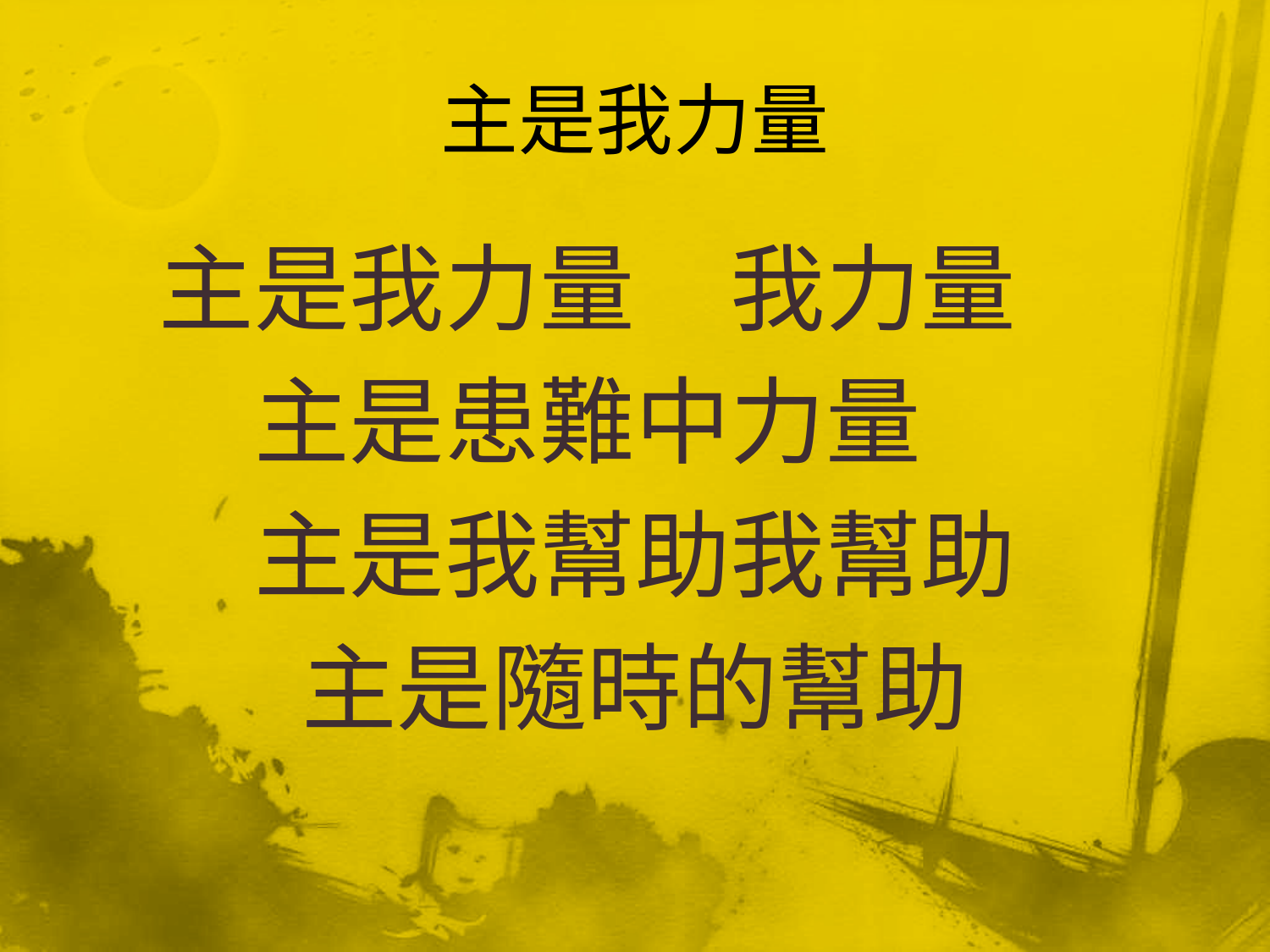

# 主是我力量
主是我力量　我力量
主是患難中力量
主是我幫助我幫助
主是隨時的幫助